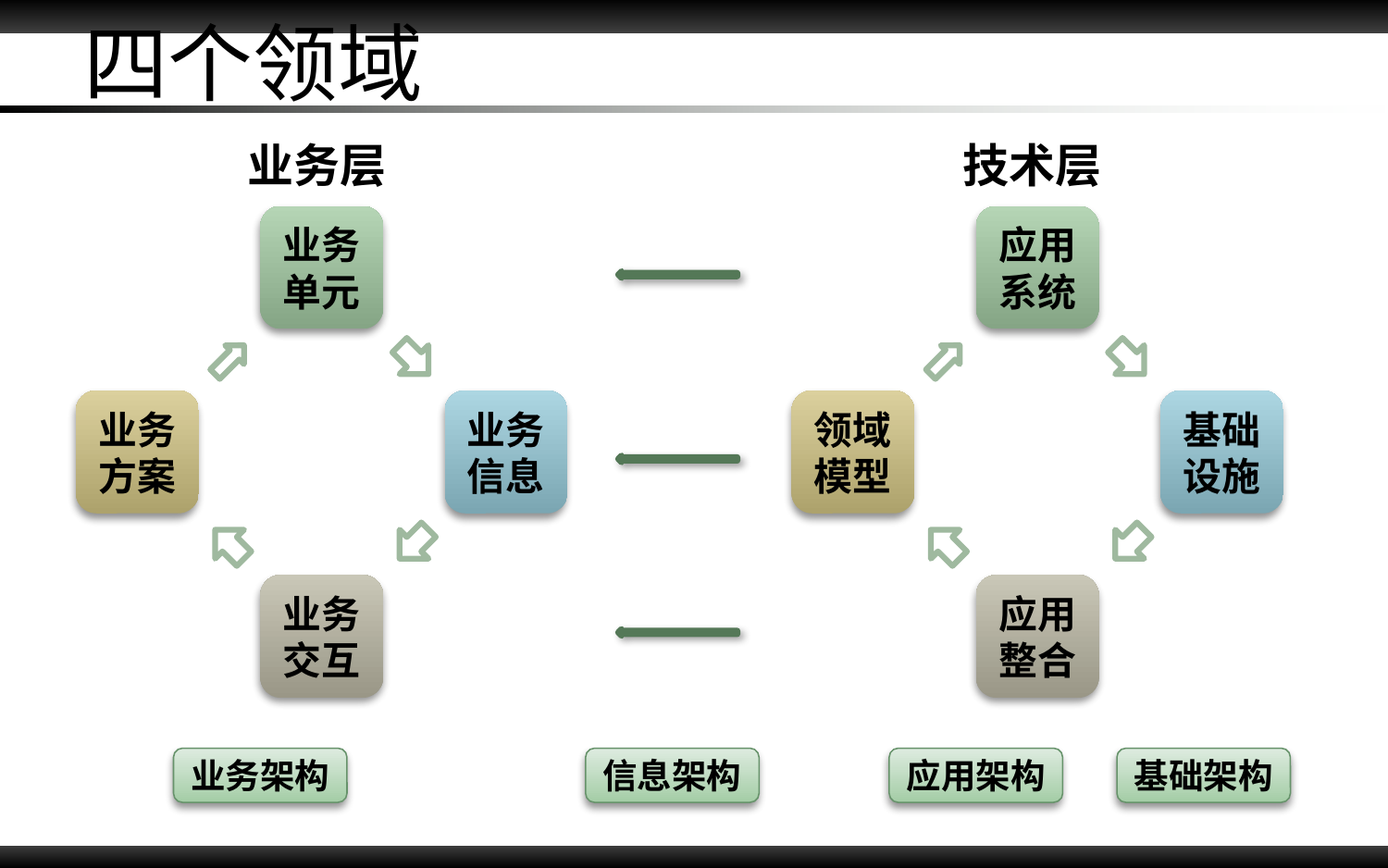

# 四个领域
业务层
技术层
业务单元
业务信息
业务方案
业务交互
应用系统
基础设施
应用整合
领域模型

业务架构
信息架构
应用架构
基础架构